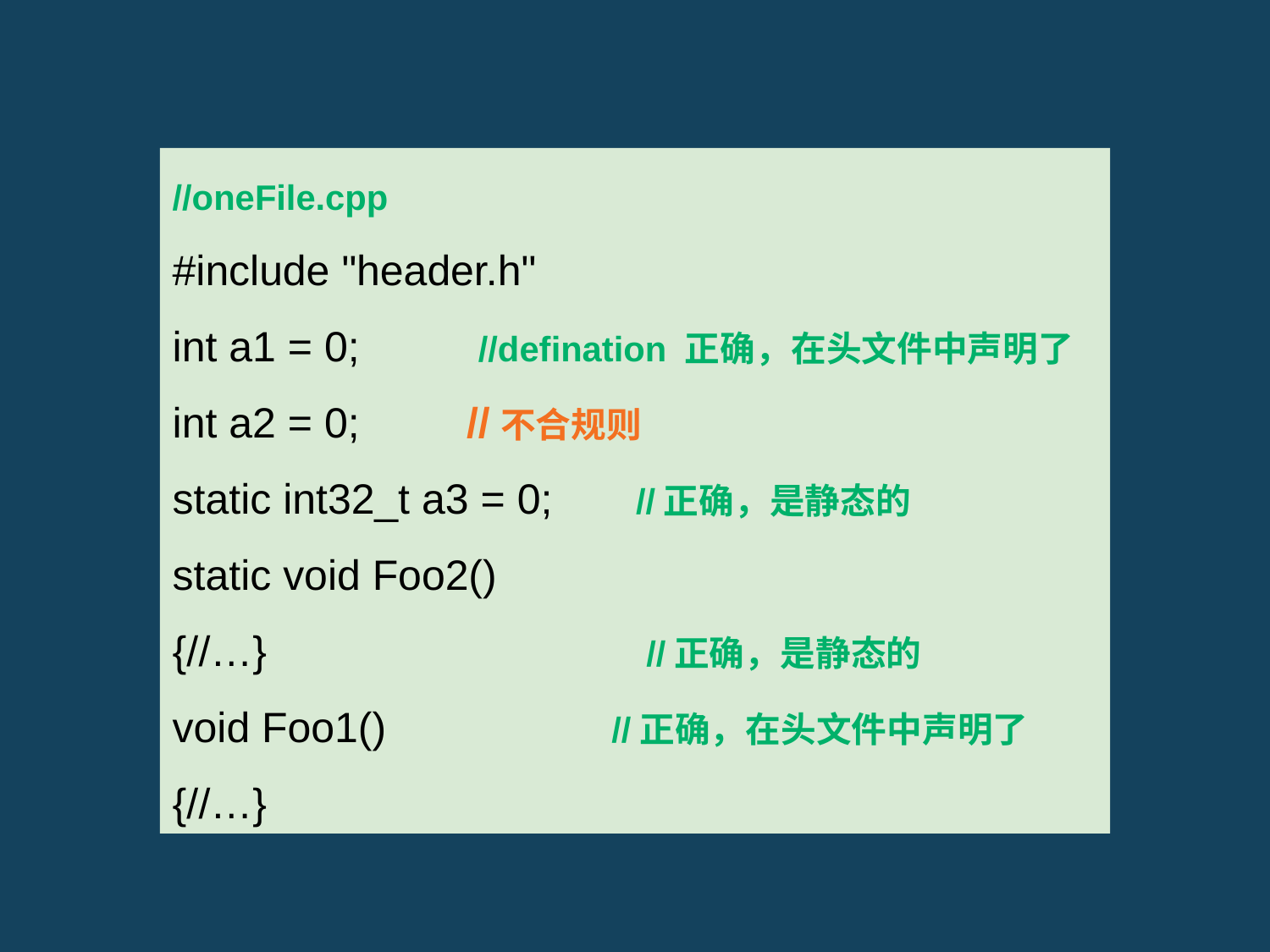

//oneFile.cpp
#include "header.h"
int a1 = 0;          //defination 正确，在头文件中声明了
int a2 = 0;         //不合规则
static int32_t a3 = 0;       //正确，是静态的
static void Foo2()
{//…}                                //正确，是静态的
void Foo1()                   //正确，在头文件中声明了
{//…}